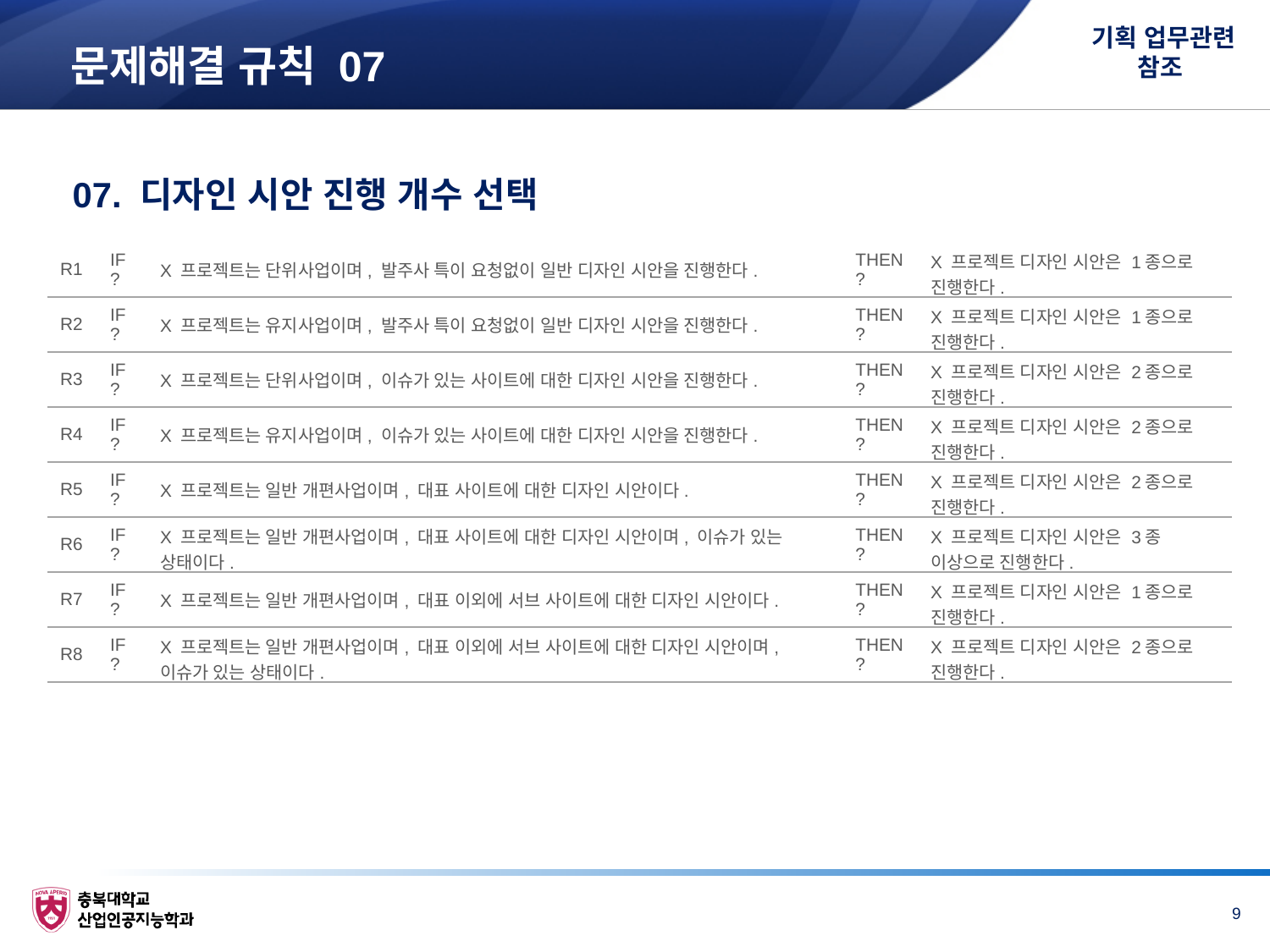

기획 업무관련 참조
# 문제해결 규칙 07
07. 디자인 시안 진행 개수 선택
| R1 | IF? | X 프로젝트는 단위사업이며, 발주사 특이 요청없이 일반 디자인 시안을 진행한다. | THEN? | X 프로젝트 디자인 시안은 1종으로 진행한다. |
| --- | --- | --- | --- | --- |
| R2 | IF? | X 프로젝트는 유지사업이며, 발주사 특이 요청없이 일반 디자인 시안을 진행한다. | THEN? | X 프로젝트 디자인 시안은 1종으로 진행한다. |
| R3 | IF? | X 프로젝트는 단위사업이며, 이슈가 있는 사이트에 대한 디자인 시안을 진행한다. | THEN? | X 프로젝트 디자인 시안은 2종으로 진행한다. |
| R4 | IF? | X 프로젝트는 유지사업이며, 이슈가 있는 사이트에 대한 디자인 시안을 진행한다. | THEN? | X 프로젝트 디자인 시안은 2종으로 진행한다. |
| R5 | IF? | X 프로젝트는 일반 개편사업이며, 대표 사이트에 대한 디자인 시안이다. | THEN? | X 프로젝트 디자인 시안은 2종으로 진행한다. |
| R6 | IF? | X 프로젝트는 일반 개편사업이며, 대표 사이트에 대한 디자인 시안이며, 이슈가 있는 상태이다. | THEN? | X 프로젝트 디자인 시안은 3종 이상으로 진행한다. |
| R7 | IF? | X 프로젝트는 일반 개편사업이며, 대표 이외에 서브 사이트에 대한 디자인 시안이다. | THEN? | X 프로젝트 디자인 시안은 1종으로 진행한다. |
| R8 | IF? | X 프로젝트는 일반 개편사업이며, 대표 이외에 서브 사이트에 대한 디자인 시안이며, 이슈가 있는 상태이다. | THEN? | X 프로젝트 디자인 시안은 2종으로 진행한다. |